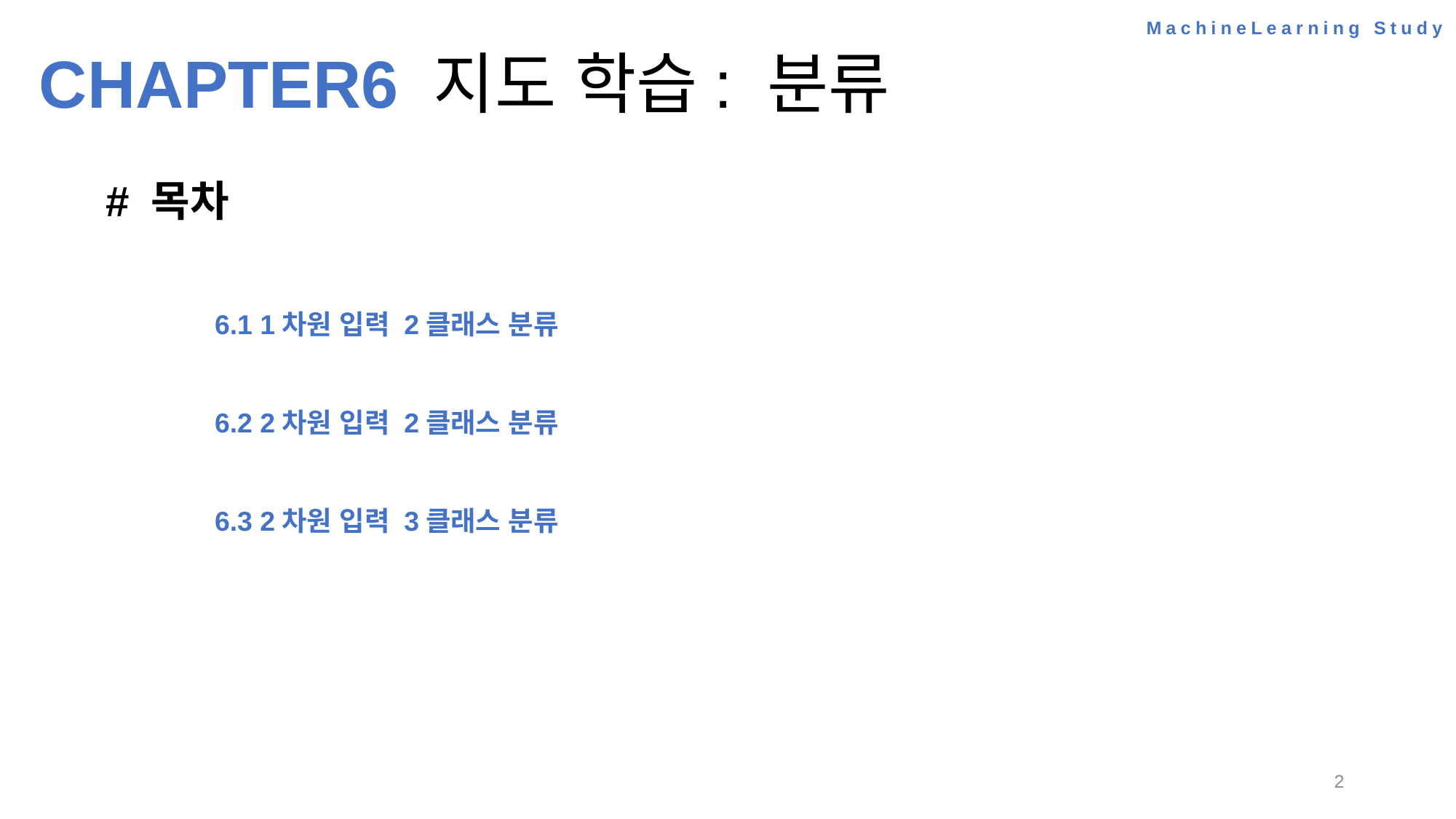

MachineLearning Study
CHAPTER6 지도 학습: 분류
# 목차

	6.1 1차원 입력 2클래스 분류

	6.2 2차원 입력 2클래스 분류

	6.3 2차원 입력 3클래스 분류
2